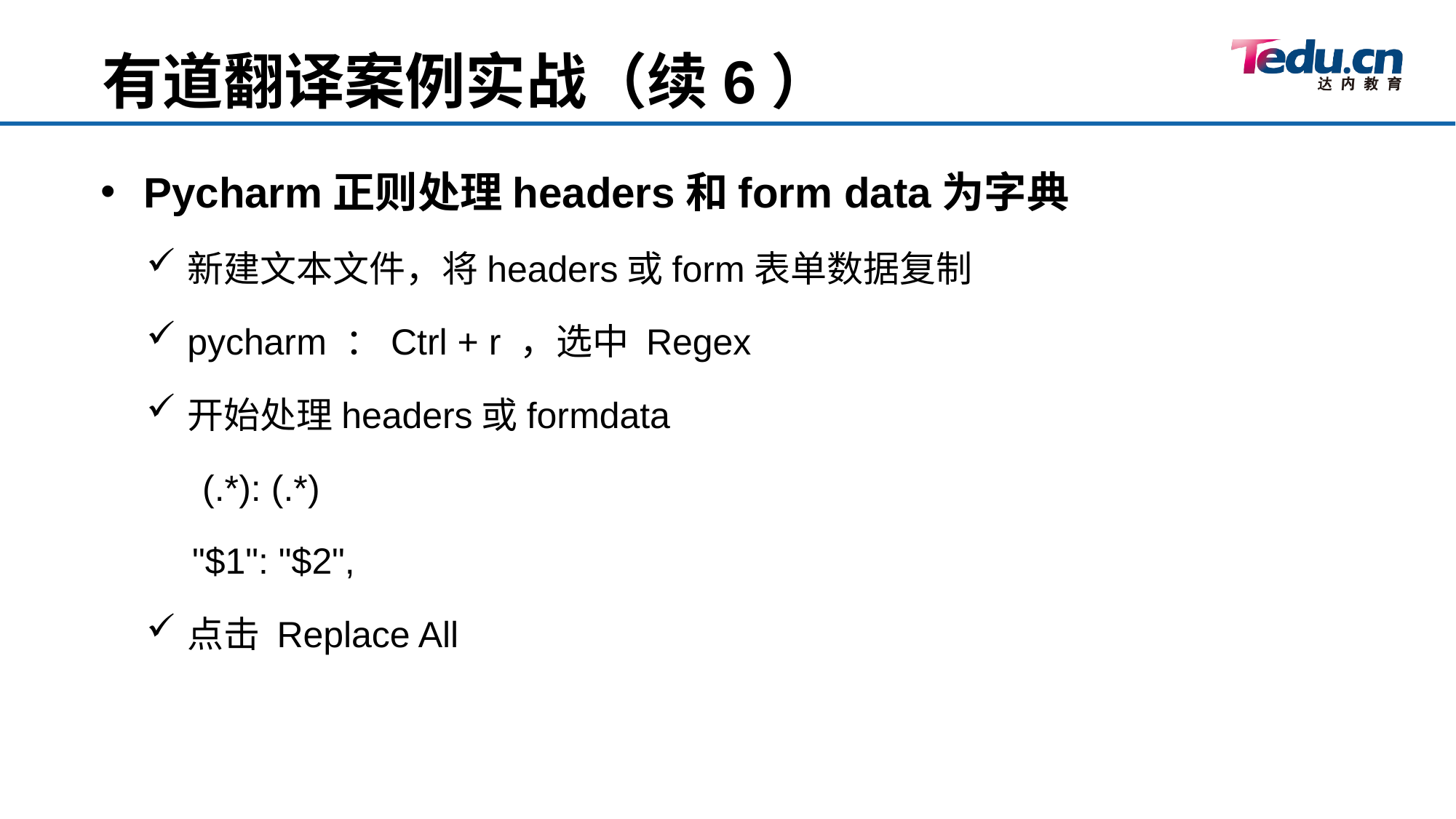

有道翻译案例实战（续6）
Pycharm正则处理headers和form data为字典
新建文本文件，将headers或form表单数据复制
pycharm ：Ctrl + r ，选中 Regex
开始处理headers或formdata
          (.*): (.*)
         "$1": "$2",
点击 Replace All